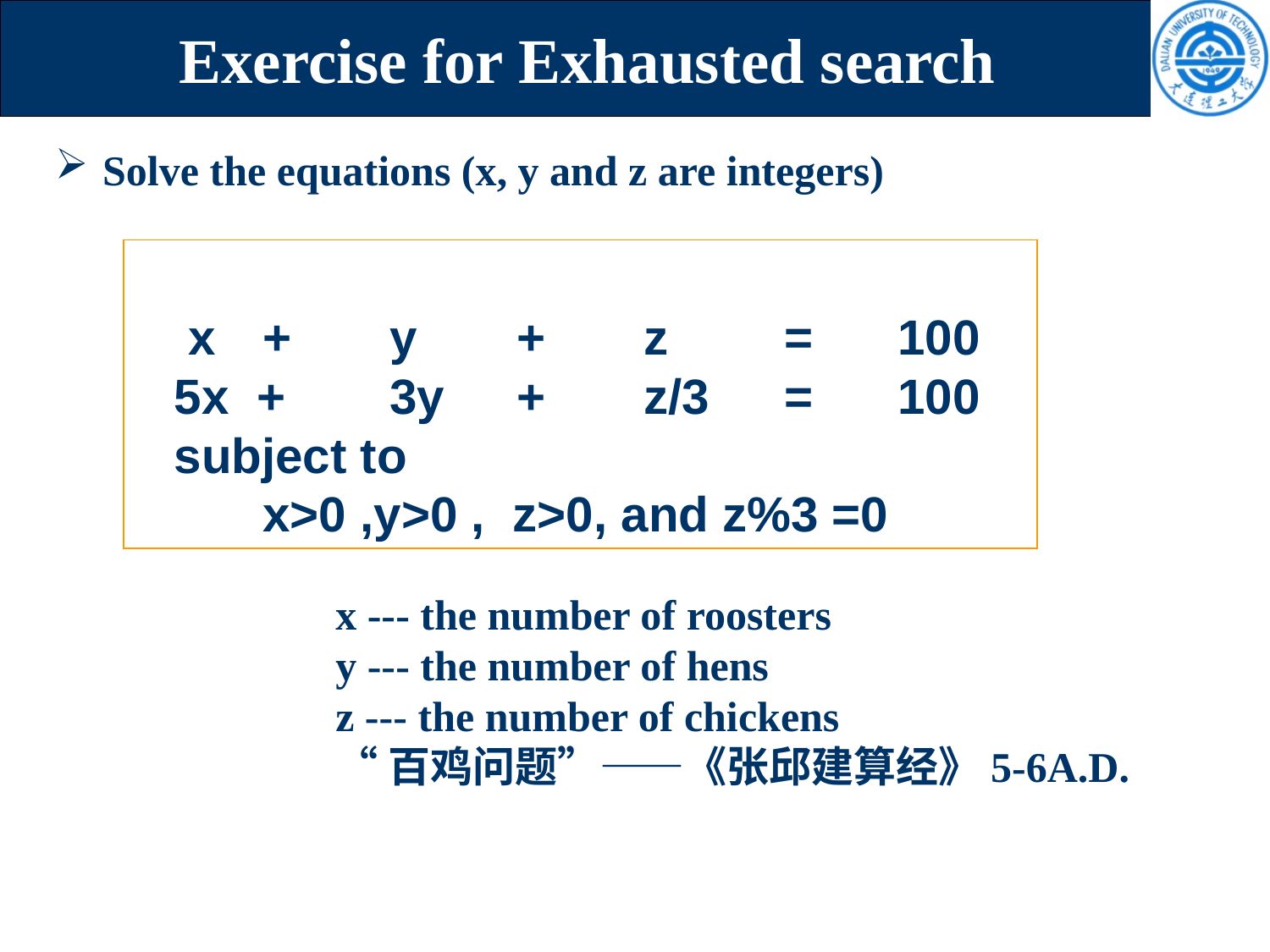

# Exercise for Exhausted search
Solve the equations (x, y and z are integers)

 x 	+	y	+	z	 =	100
5x  + 	3y 	+ 	z/3	 =	100
subject to
	x>0 ,y>0 ,  z>0, and z%3 =0
x --- the number of roosters
y --- the number of hens
z --- the number of chickens
“百鸡问题”——《张邱建算经》5-6A.D.